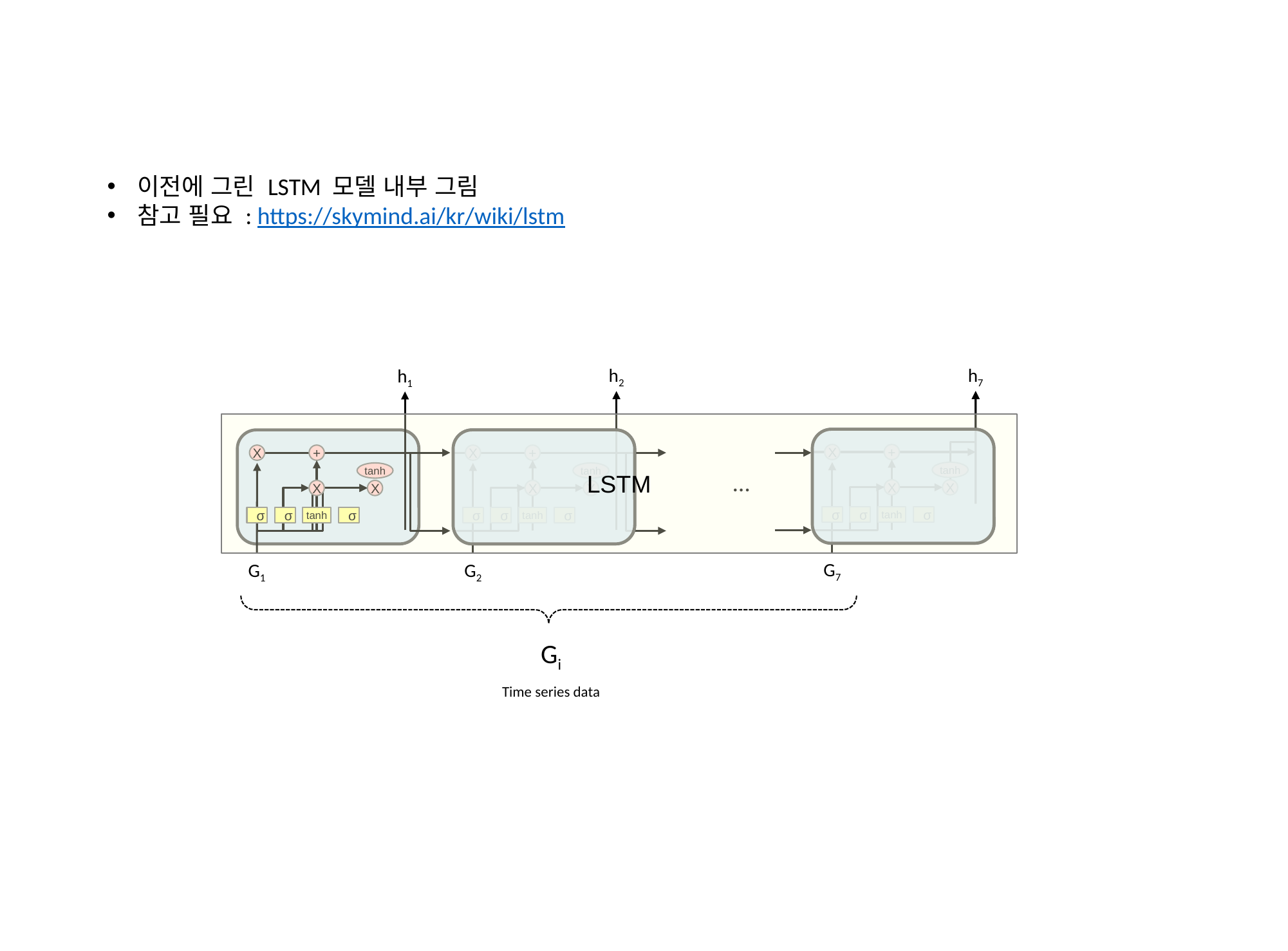

이전에 그린 LSTM 모델 내부 그림
참고 필요 : https://skymind.ai/kr/wiki/lstm

h2

X
+
tanh
X
X
σ
σ
tanh
σ
h7

X
+
tanh
X
X
σ
σ
tanh
σ
G7
h1

X
+
tanh
X
X
σ
σ
tanh
σ
G1
…
G2
Gi

Time series data
LSTM